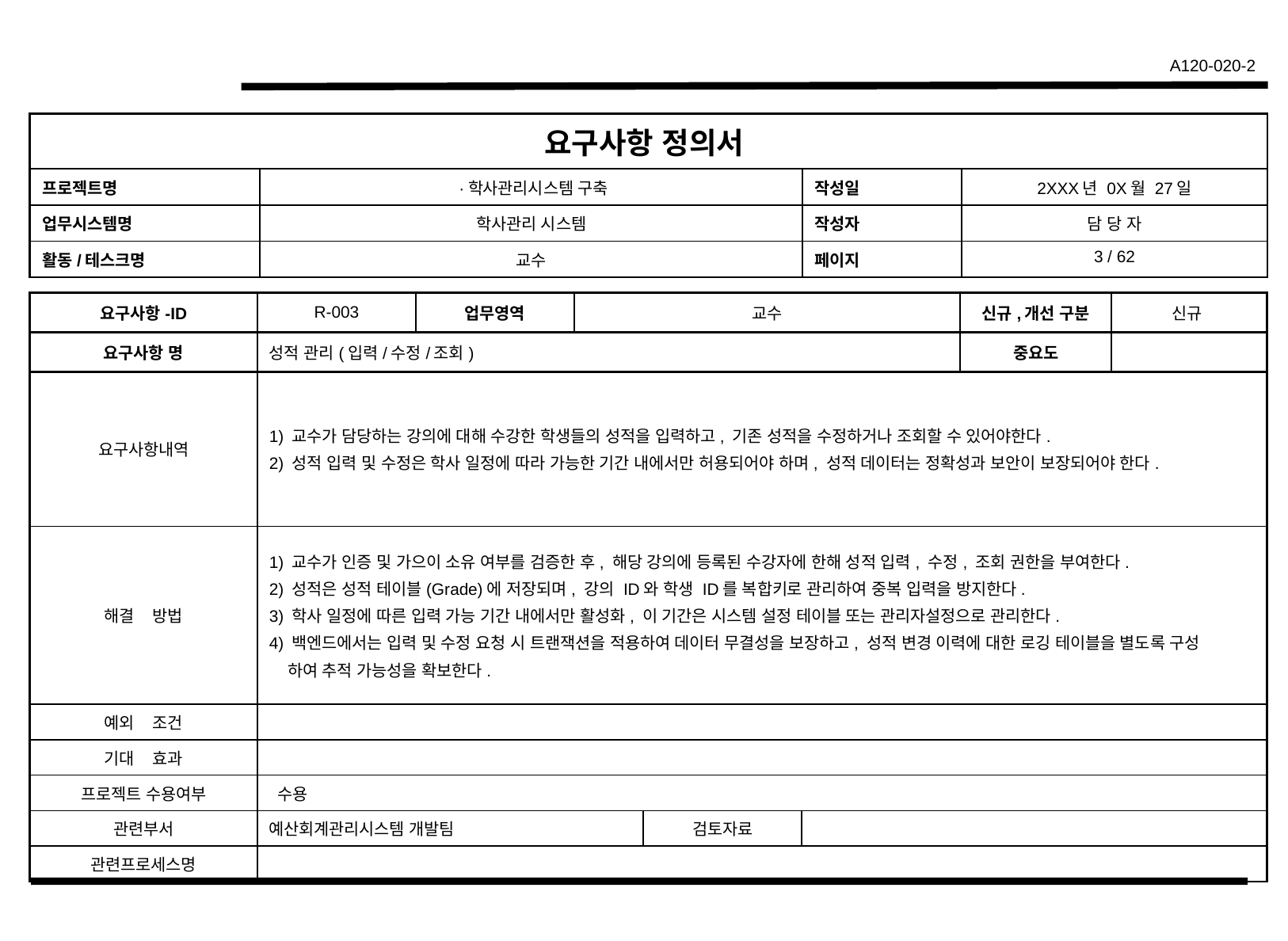

| 요구사항 정의서 |  |  |  |
| --- | --- | --- | --- |
| 프로젝트명 | ·학사관리시스템 구축 | 작성일 | 2XXX년 0X월 27일 |
| 업무시스템명 | 학사관리 시스템 | 작성자 | 담 당 자 |
| 활동/테스크명 | 교수 | 페이지 | 3 / 62 |
| 요구사항-ID | R-003 | 업무영역 | 교수 |  |  | 신규,개선 구분 | 신규 |
| --- | --- | --- | --- | --- | --- | --- | --- |
| 요구사항 명 | 성적 관리(입력/수정/조회) |  |  |  |  | 중요도 |  |
| 요구사항내역 | 1) 교수가 담당하는 강의에 대해 수강한 학생들의 성적을 입력하고, 기존 성적을 수정하거나 조회할 수 있어야한다. 2) 성적 입력 및 수정은 학사 일정에 따라 가능한 기간 내에서만 허용되어야 하며, 성적 데이터는 정확성과 보안이 보장되어야 한다. |  |  |  |  |  |  |
| 해결 방법 | 1) 교수가 인증 및 가으이 소유 여부를 검증한 후, 해당 강의에 등록된 수강자에 한해 성적 입력, 수정, 조회 권한을 부여한다. 2) 성적은 성적 테이블(Grade)에 저장되며, 강의 ID와 학생 ID를 복합키로 관리하여 중복 입력을 방지한다. 3) 학사 일정에 따른 입력 가능 기간 내에서만 활성화, 이 기간은 시스템 설정 테이블 또는 관리자설정으로 관리한다. 4) 백엔드에서는 입력 및 수정 요청 시 트랜잭션을 적용하여 데이터 무결성을 보장하고, 성적 변경 이력에 대한 로깅 테이블을 별도록 구성 하여 추적 가능성을 확보한다. |  |  |  |  |  |  |
| 예외 조건 |  |  |  |  |  |  |  |
| 기대 효과 |  |  |  |  |  |  |  |
| 프로젝트 수용여부 | 수용 |  |  |  |  |  |  |
| 관련부서 | 예산회계관리시스템 개발팀 |  |  | 검토자료 |  |  |  |
| 관련프로세스명 |  |  |  |  |  |  |  |